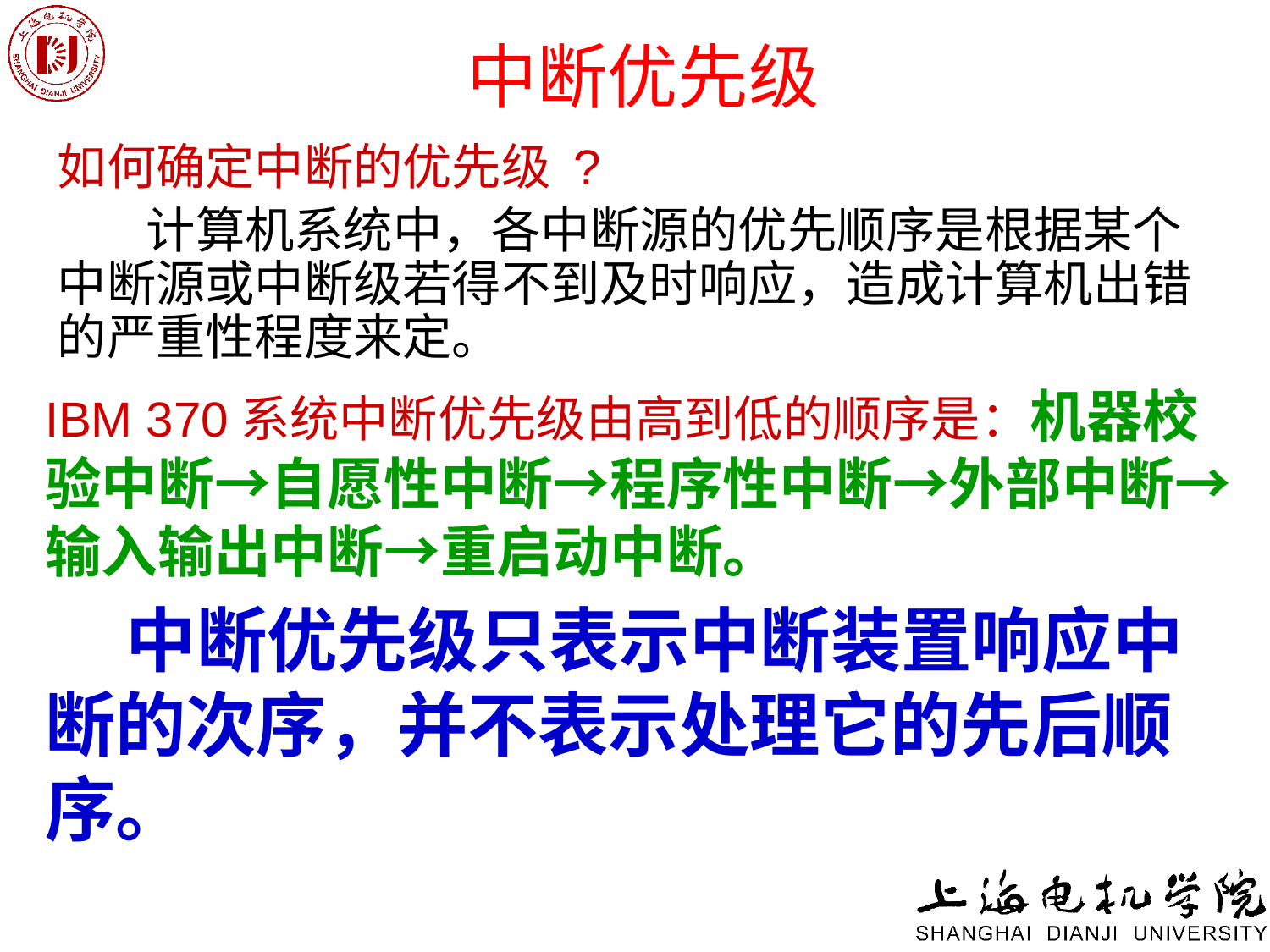

# 中断优先级
如何确定中断的优先级 ?
       计算机系统中，各中断源的优先顺序是根据某个中断源或中断级若得不到及时响应，造成计算机出错的严重性程度来定。
IBM 370系统中断优先级由高到低的顺序是：机器校验中断→自愿性中断→程序性中断→外部中断→输入输出中断→重启动中断。
    中断优先级只表示中断装置响应中断的次序，并不表示处理它的先后顺序。